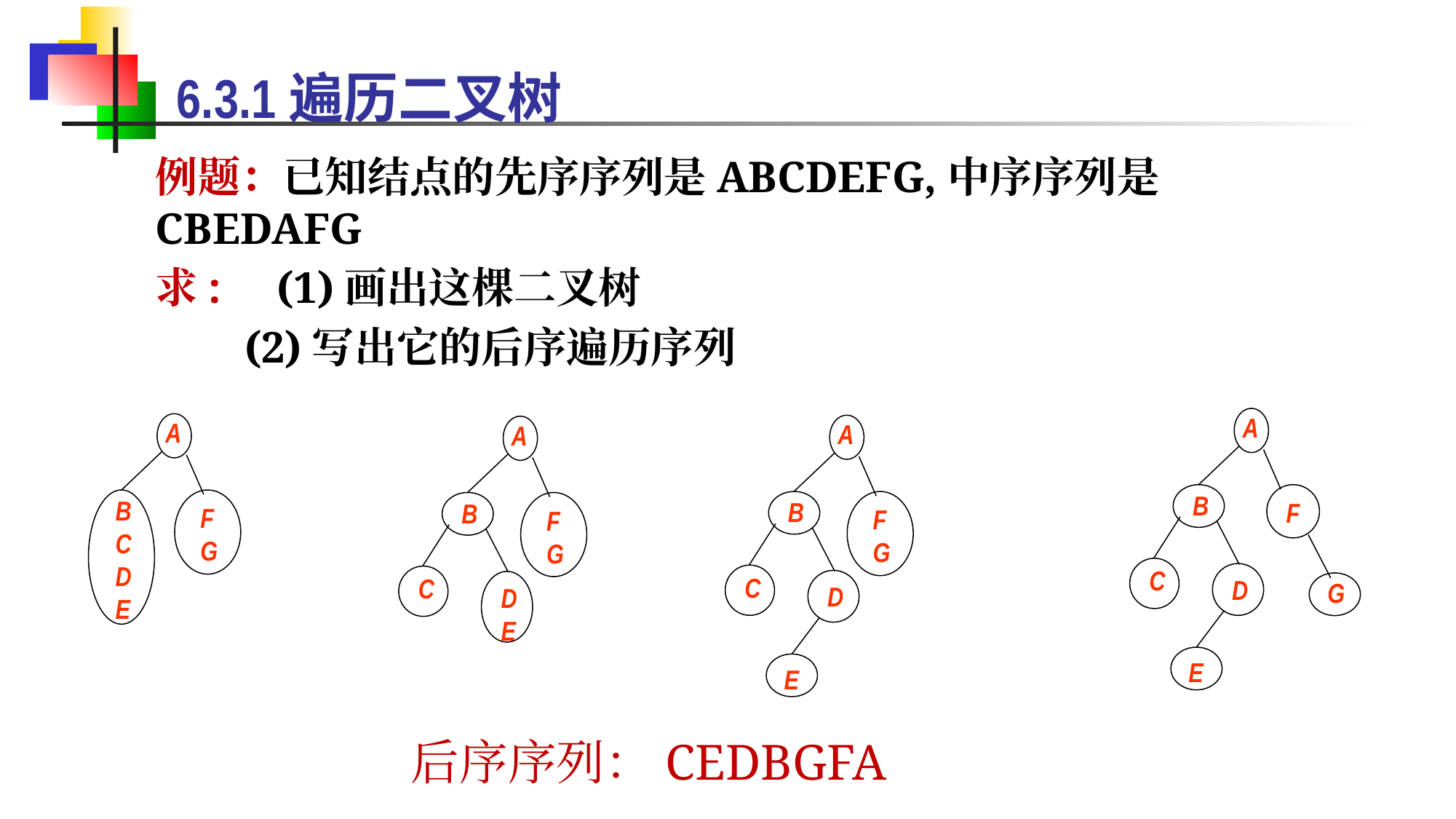

6.3.1遍历二叉树
例题：已知结点的先序序列是ABCDEFG,中序序列是CBEDAFG
求:     (1)画出这棵二叉树
        (2)写出它的后序遍历序列
A
B
F

C

D
G

E
A
B
C
D
E
F
G

A
B
F
G

C

D

E
A
B
F
G

C

D
E
后序序列：CEDBGFA